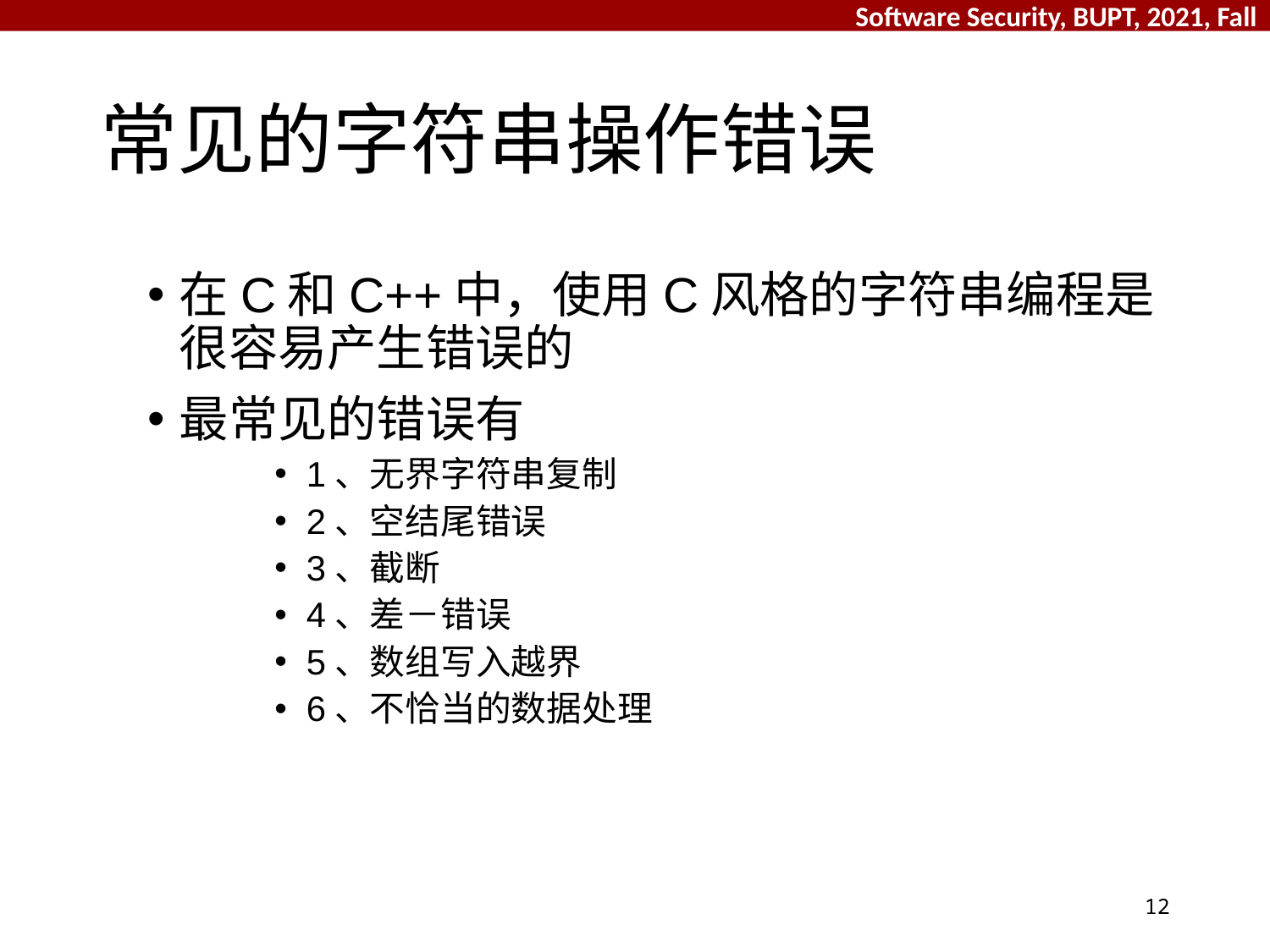

# 常见的字符串操作错误
在C和C++中，使用C风格的字符串编程是很容易产生错误的
最常见的错误有
1、无界字符串复制
2、空结尾错误
3、截断
4、差－错误
5、数组写入越界
6、不恰当的数据处理
12